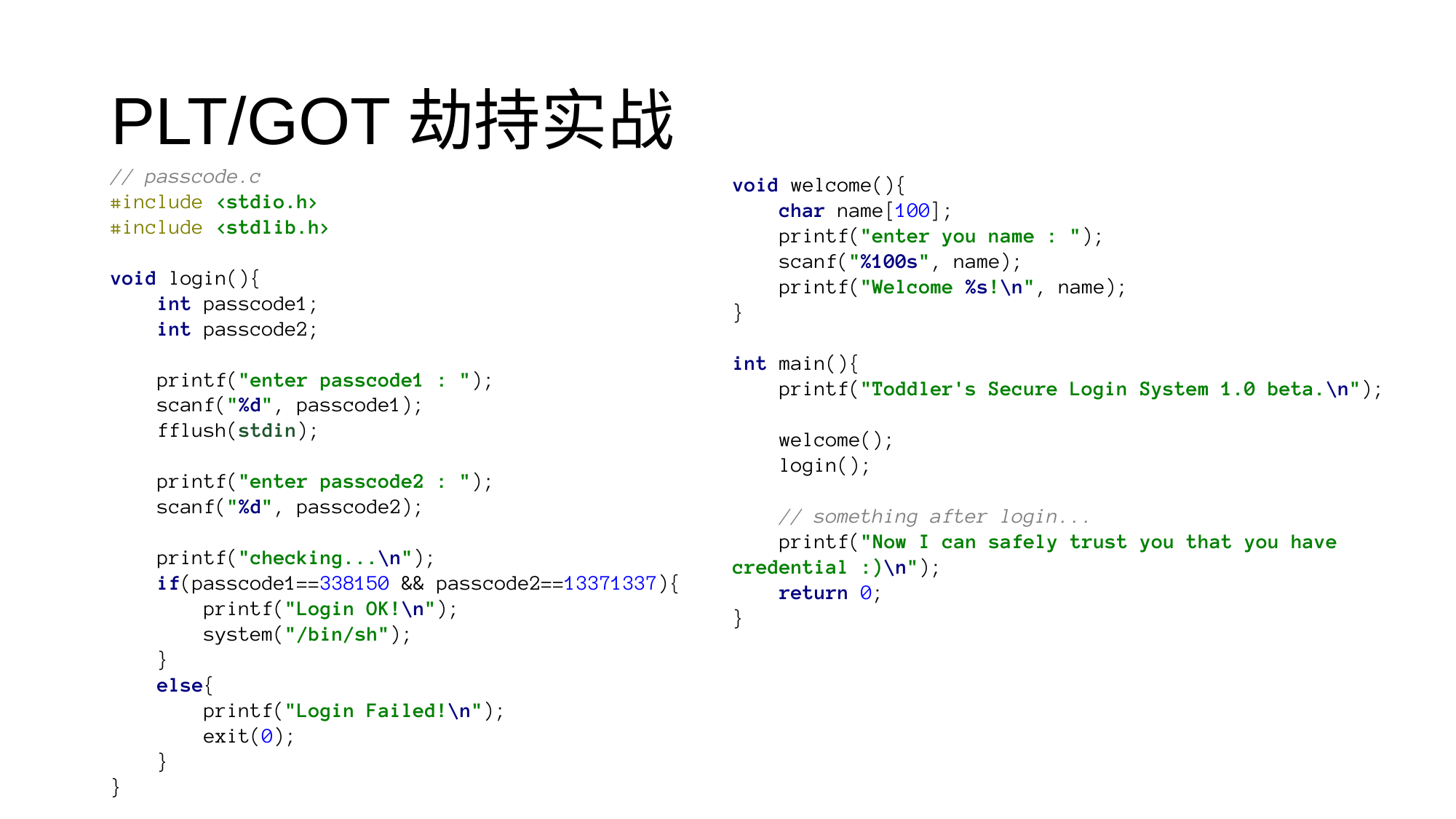

# PLT/GOT劫持实战
// passcode.c
#include <stdio.h>
#include <stdlib.h>
void login(){
    int passcode1;
    int passcode2;
    printf("enter passcode1 : ");
    scanf("%d", passcode1);
    fflush(stdin);
    printf("enter passcode2 : ");
    scanf("%d", passcode2);
    printf("checking...\n");
    if(passcode1==338150 && passcode2==13371337){
        printf("Login OK!\n");
        system("/bin/sh");
    }
    else{
        printf("Login Failed!\n");
        exit(0);
    }
}
void welcome(){
    char name[100];
    printf("enter you name : ");
    scanf("%100s", name);
    printf("Welcome %s!\n", name);
}
int main(){
    printf("Toddler's Secure Login System 1.0 beta.\n");
    welcome();
    login();
    // something after login...
    printf("Now I can safely trust you that you have credential :)\n");
    return 0;
}